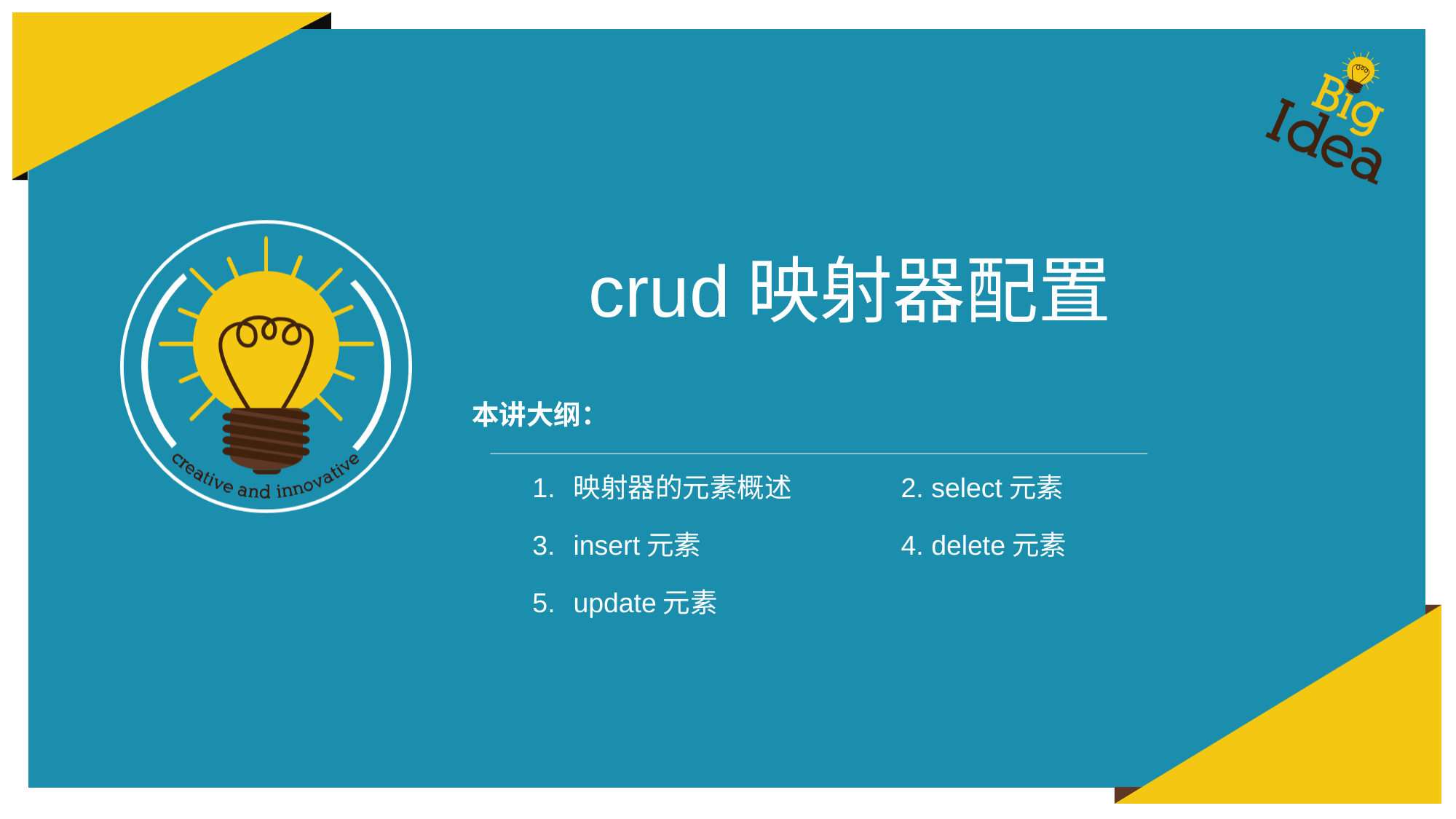

# crud映射器配置
本讲大纲：
映射器的元素概述	2. select元素
3.	insert元素		4. delete元素
update元素